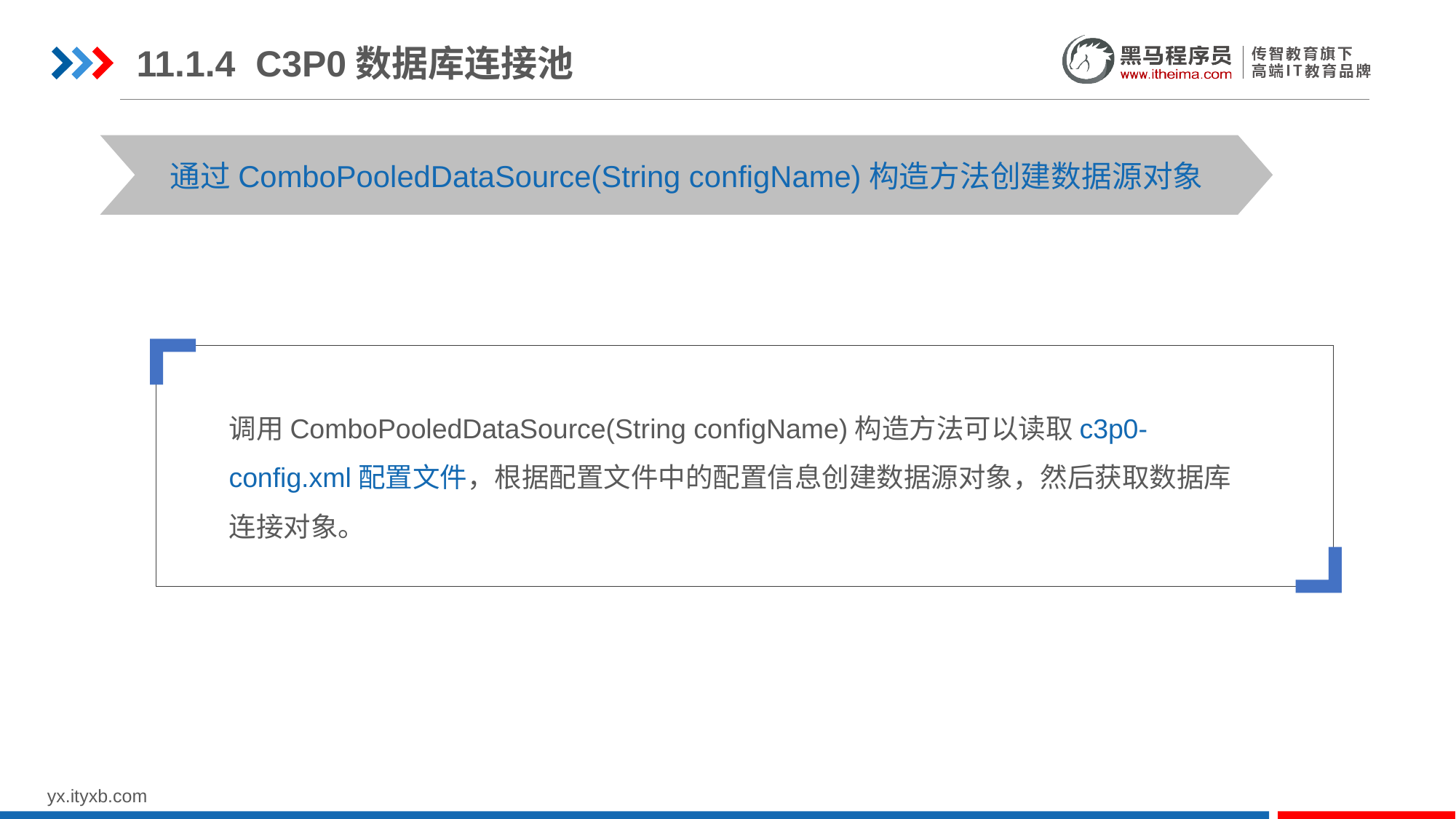

11.1.4  C3P0数据库连接池

STEP  01
STEP  03
通过ComboPooledDataSource(String configName)构造方法创建数据源对象

调用ComboPooledDataSource(String configName)构造方法可以读取c3p0-config.xml配置文件，根据配置文件中的配置信息创建数据源对象，然后获取数据库连接对象。